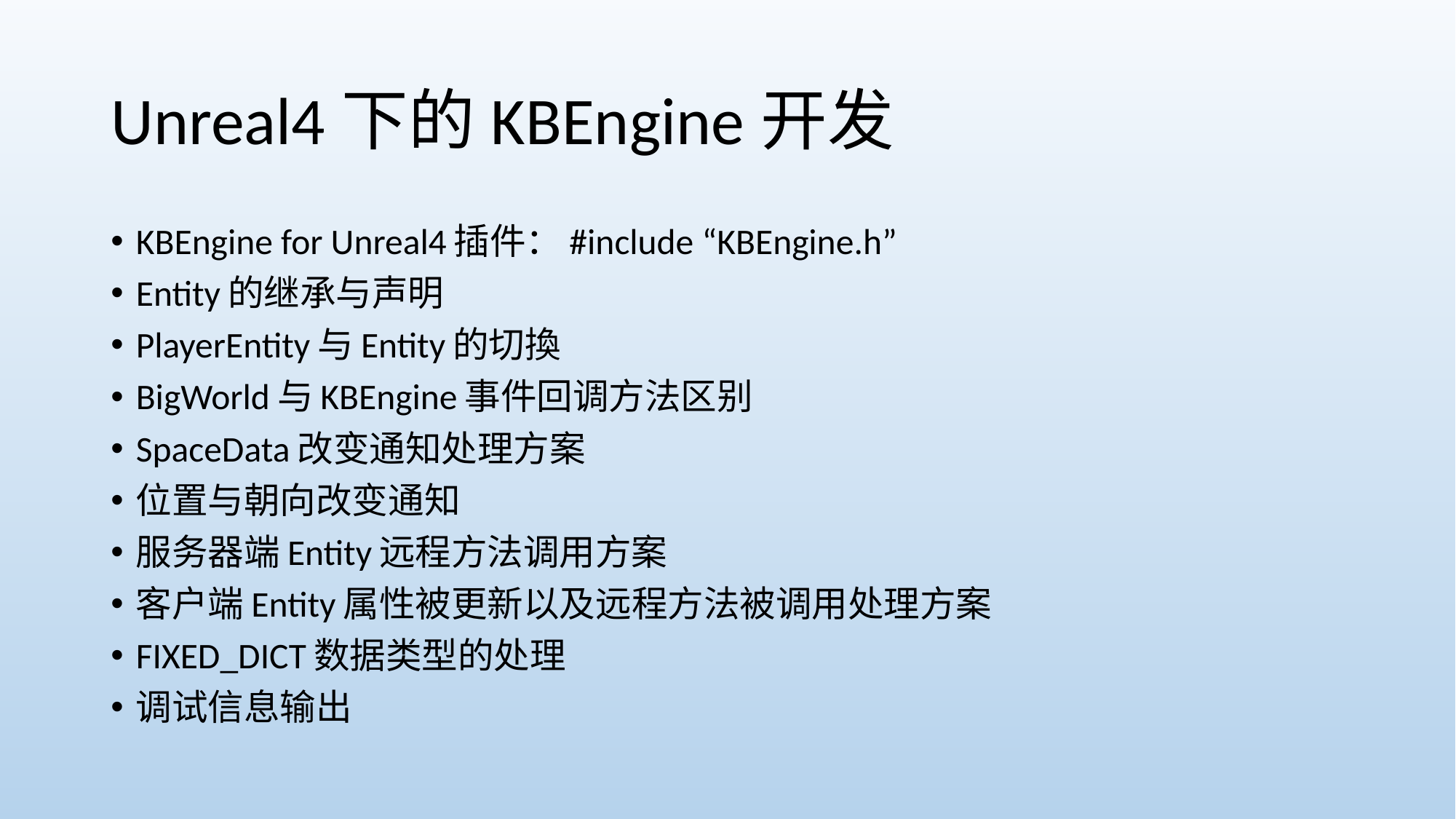

# Unreal4下的KBEngine开发
KBEngine for Unreal4插件：#include “KBEngine.h”
Entity的继承与声明
PlayerEntity与Entity的切換
BigWorld与KBEngine事件回调方法区别
SpaceData改变通知处理方案
位置与朝向改变通知
服务器端Entity远程方法调用方案
客户端Entity属性被更新以及远程方法被调用处理方案
FIXED_DICT数据类型的处理
调试信息输出